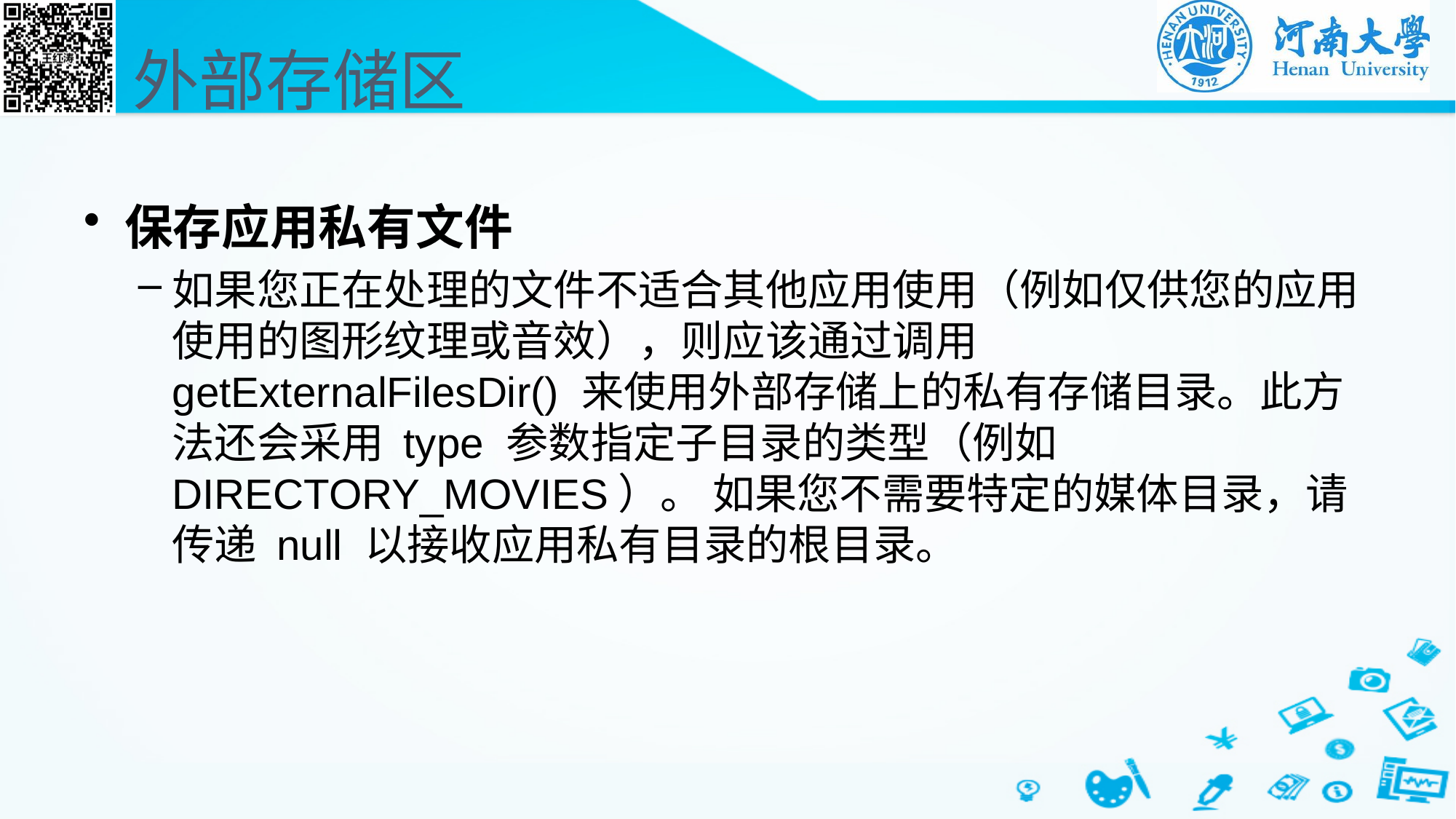

# 外部存储区
保存应用私有文件
如果您正在处理的文件不适合其他应用使用（例如仅供您的应用使用的图形纹理或音效），则应该通过调用 getExternalFilesDir() 来使用外部存储上的私有存储目录。此方法还会采用 type 参数指定子目录的类型（例如 DIRECTORY_MOVIES）。 如果您不需要特定的媒体目录，请传递 null 以接收应用私有目录的根目录。